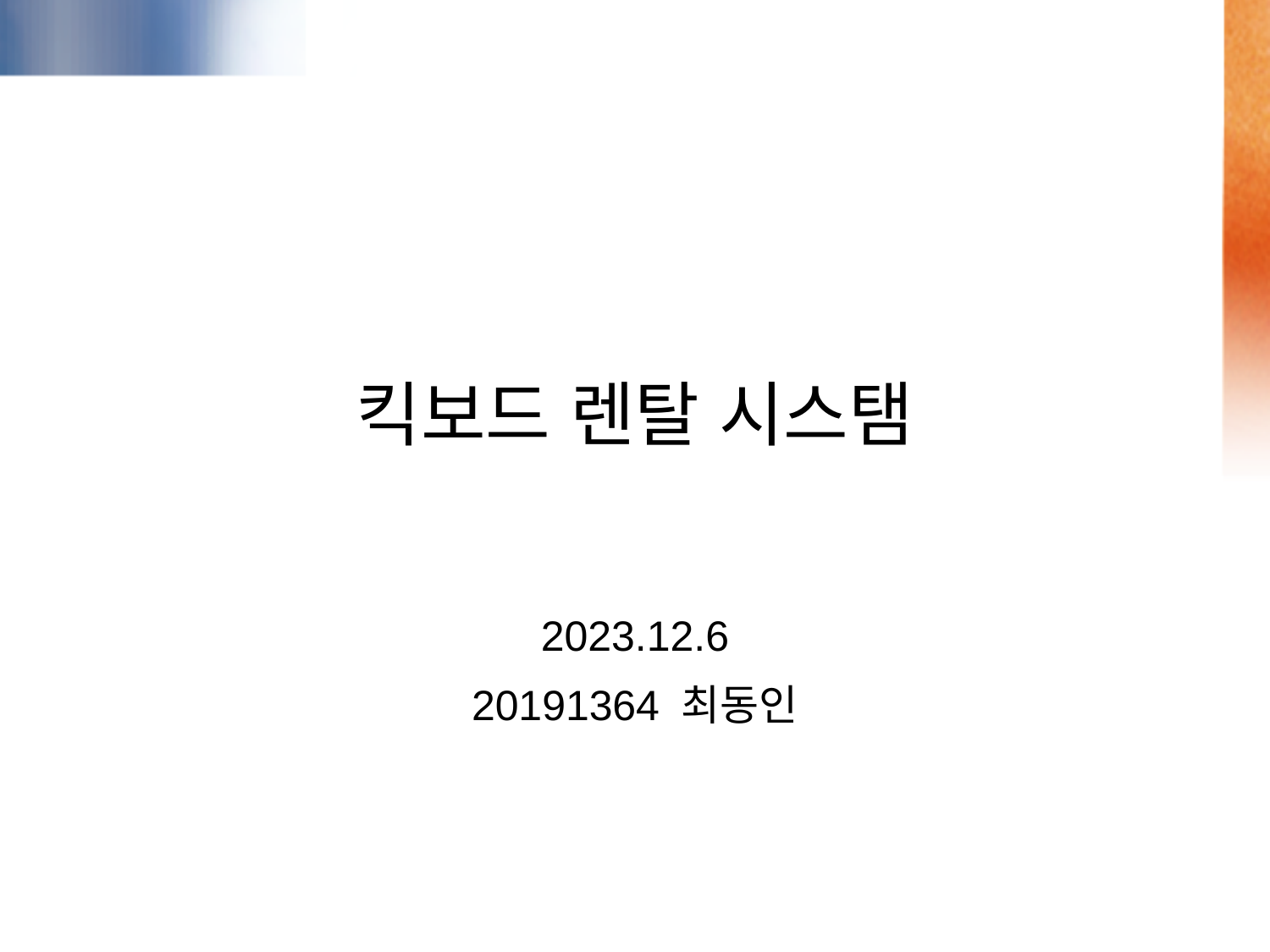

# 킥보드 렌탈 시스탬
2023.12.6
20191364 최동인